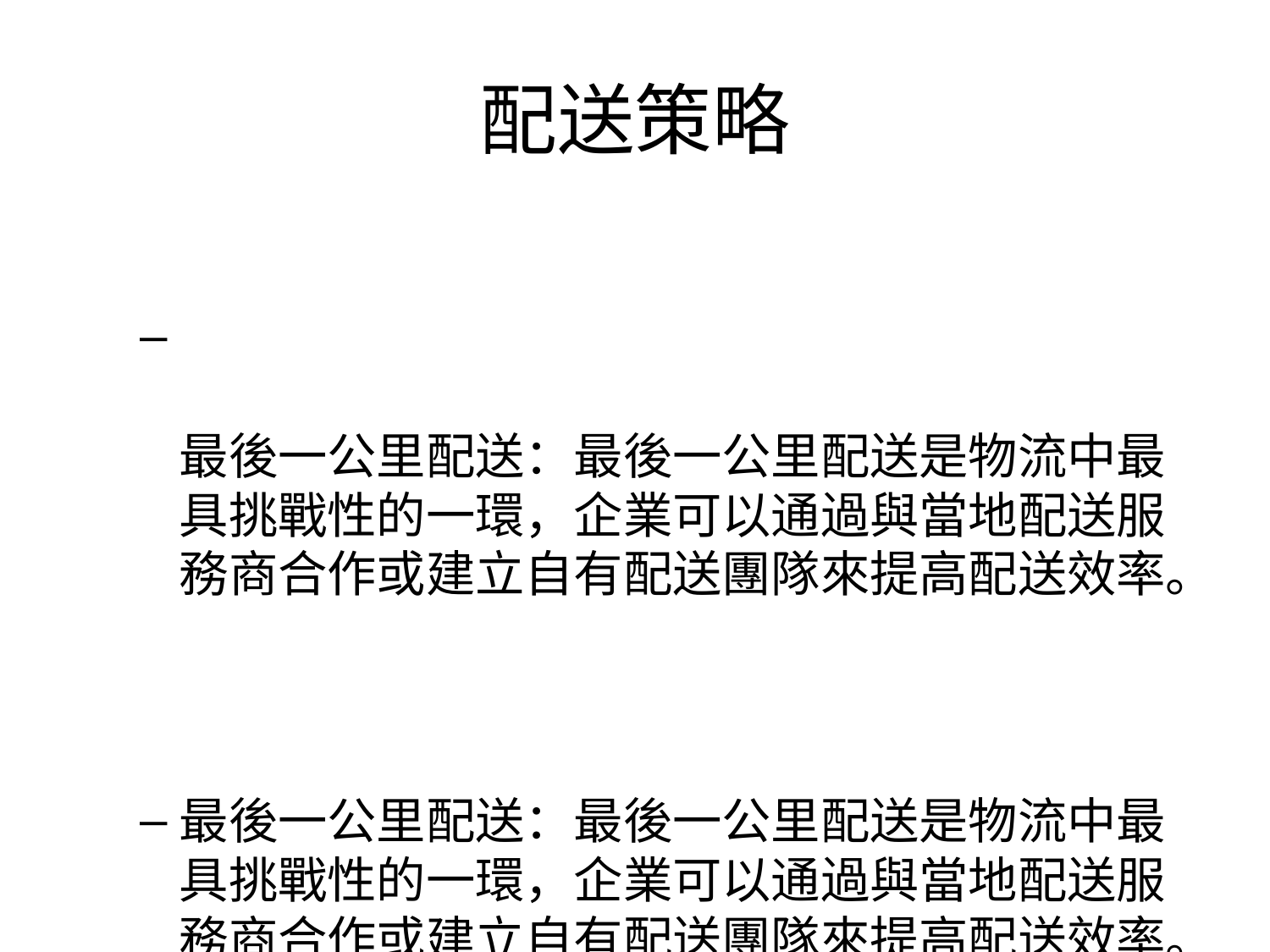

# 配送策略

最後一公里配送：最後一公里配送是物流中最具挑戰性的一環，企業可以通過與當地配送服務商合作或建立自有配送團隊來提高配送效率。
最後一公里配送：最後一公里配送是物流中最具挑戰性的一環，企業可以通過與當地配送服務商合作或建立自有配送團隊來提高配送效率。
倉儲位置優化：通過在靠近主要市場的地區設立倉庫，企業可以縮短配送時間，降低物流成本。
倉儲位置優化：通過在靠近主要市場的地區設立倉庫，企業可以縮短配送時間，降低物流成本。
自動化技術應用：使用自動化技術如無人機配送、自動倉儲系統等，可以提高物流效率，降低人力成本。
自動化技術應用：使用自動化技術如無人機配送、自動倉儲系統等，可以提高物流效率，降低人力成本。